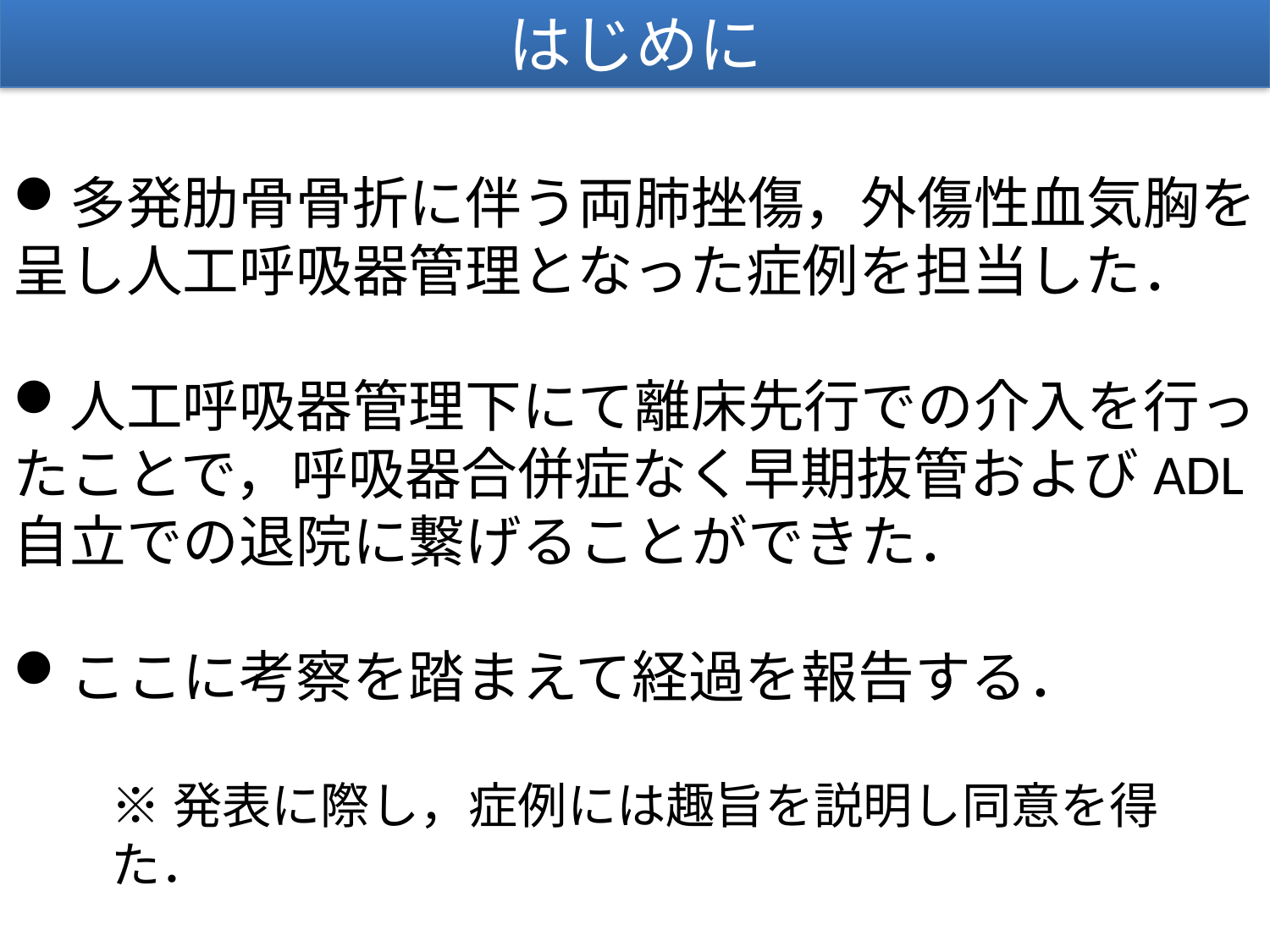

はじめに
多発肋骨骨折に伴う両肺挫傷，外傷性血気胸を呈し人工呼吸器管理となった症例を担当した．

人工呼吸器管理下にて離床先行での介入を行ったことで，呼吸器合併症なく早期抜管およびADL自立での退院に繋げることができた．

ここに考察を踏まえて経過を報告する．
※発表に際し，症例には趣旨を説明し同意を得た．